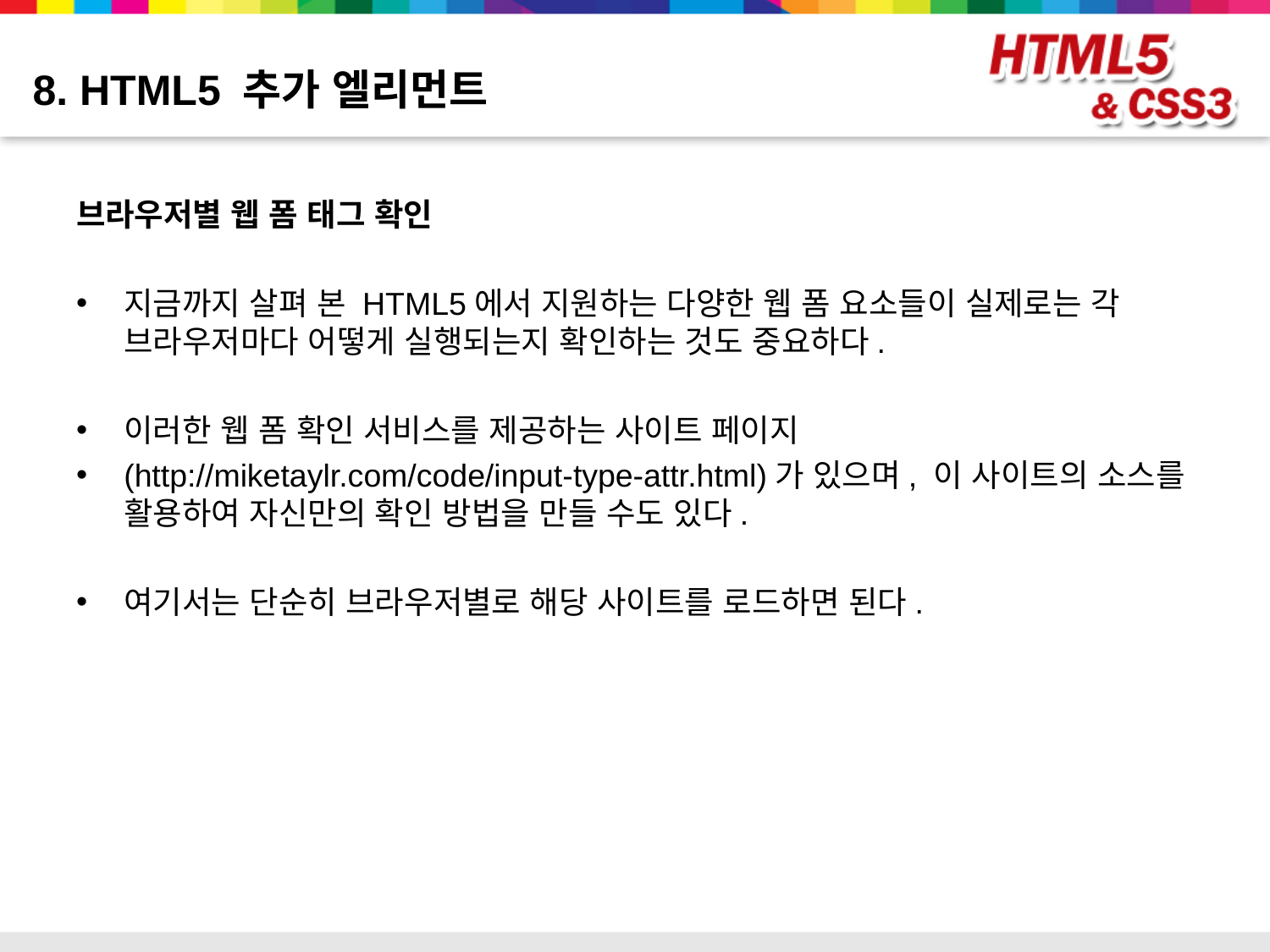

# 8. HTML5 추가 엘리먼트
브라우저별 웹 폼 태그 확인

지금까지 살펴 본 HTML5에서 지원하는 다양한 웹 폼 요소들이 실제로는 각 브라우저마다 어떻게 실행되는지 확인하는 것도 중요하다.

이러한 웹 폼 확인 서비스를 제공하는 사이트 페이지
(http://miketaylr.com/code/input-type-attr.html)가 있으며, 이 사이트의 소스를 활용하여 자신만의 확인 방법을 만들 수도 있다.

여기서는 단순히 브라우저별로 해당 사이트를 로드하면 된다.